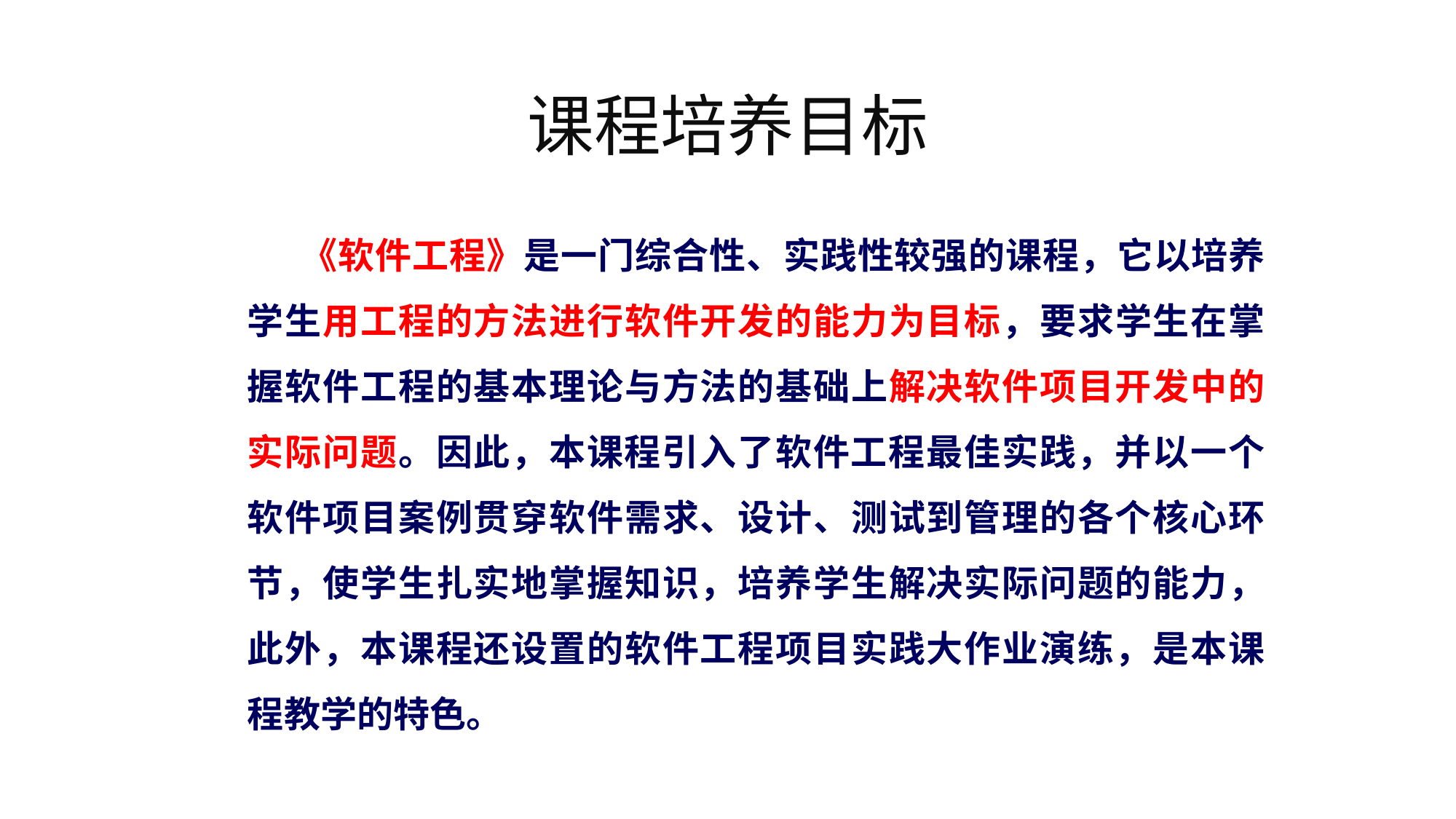

# 课程培养目标
     《软件工程》是一门综合性、实践性较强的课程，它以培养学生用工程的方法进行软件开发的能力为目标，要求学生在掌握软件工程的基本理论与方法的基础上解决软件项目开发中的实际问题。因此，本课程引入了软件工程最佳实践，并以一个软件项目案例贯穿软件需求、设计、测试到管理的各个核心环节，使学生扎实地掌握知识，培养学生解决实际问题的能力，此外，本课程还设置的软件工程项目实践大作业演练，是本课程教学的特色。